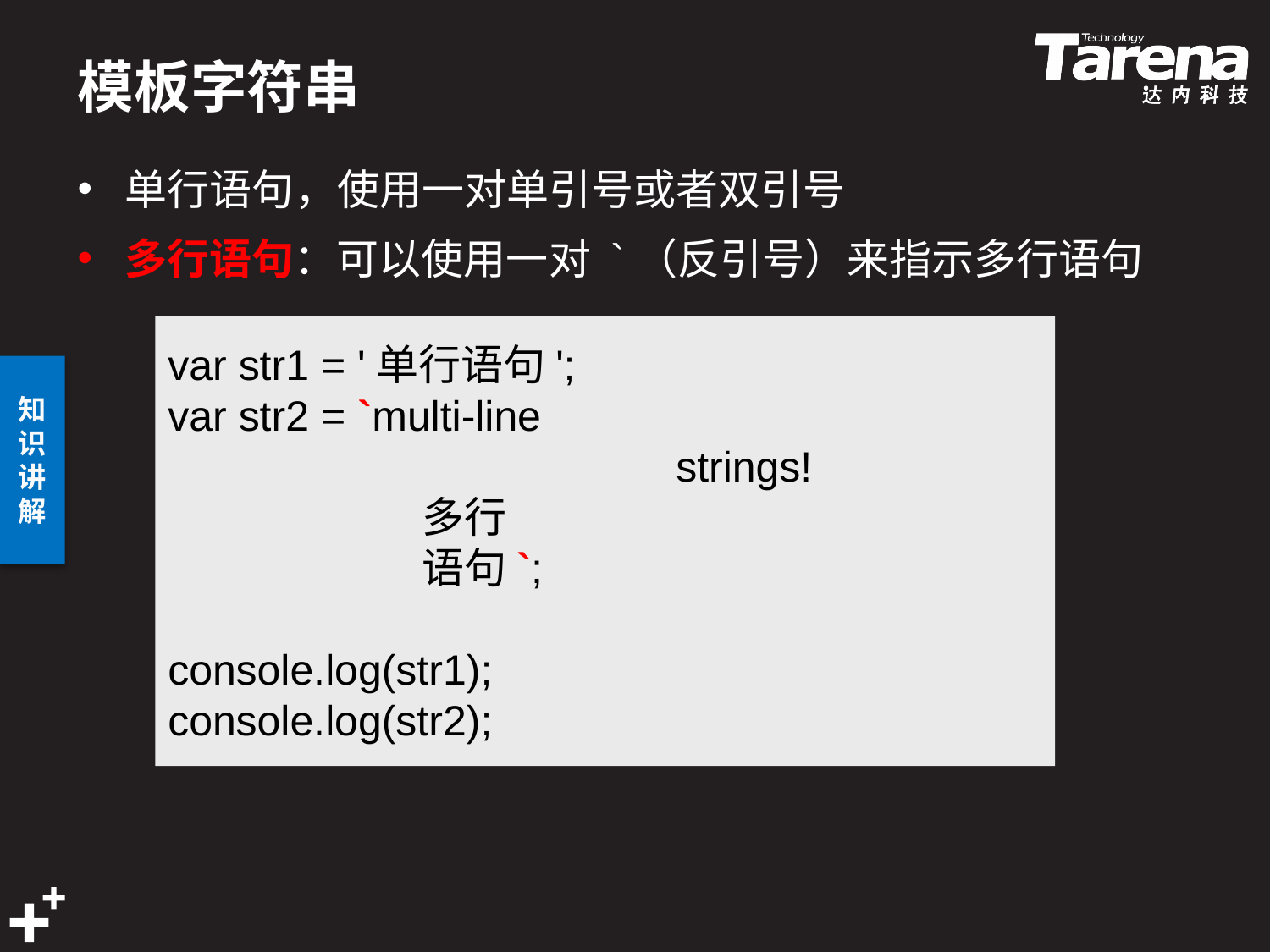

# 模板字符串
单行语句，使用一对单引号或者双引号
多行语句：可以使用一对 `（反引号）来指示多行语句

var str1 = '单行语句';
var str2 = `multi-line
				strings!
		多行
		语句`;

console.log(str1);
console.log(str2);